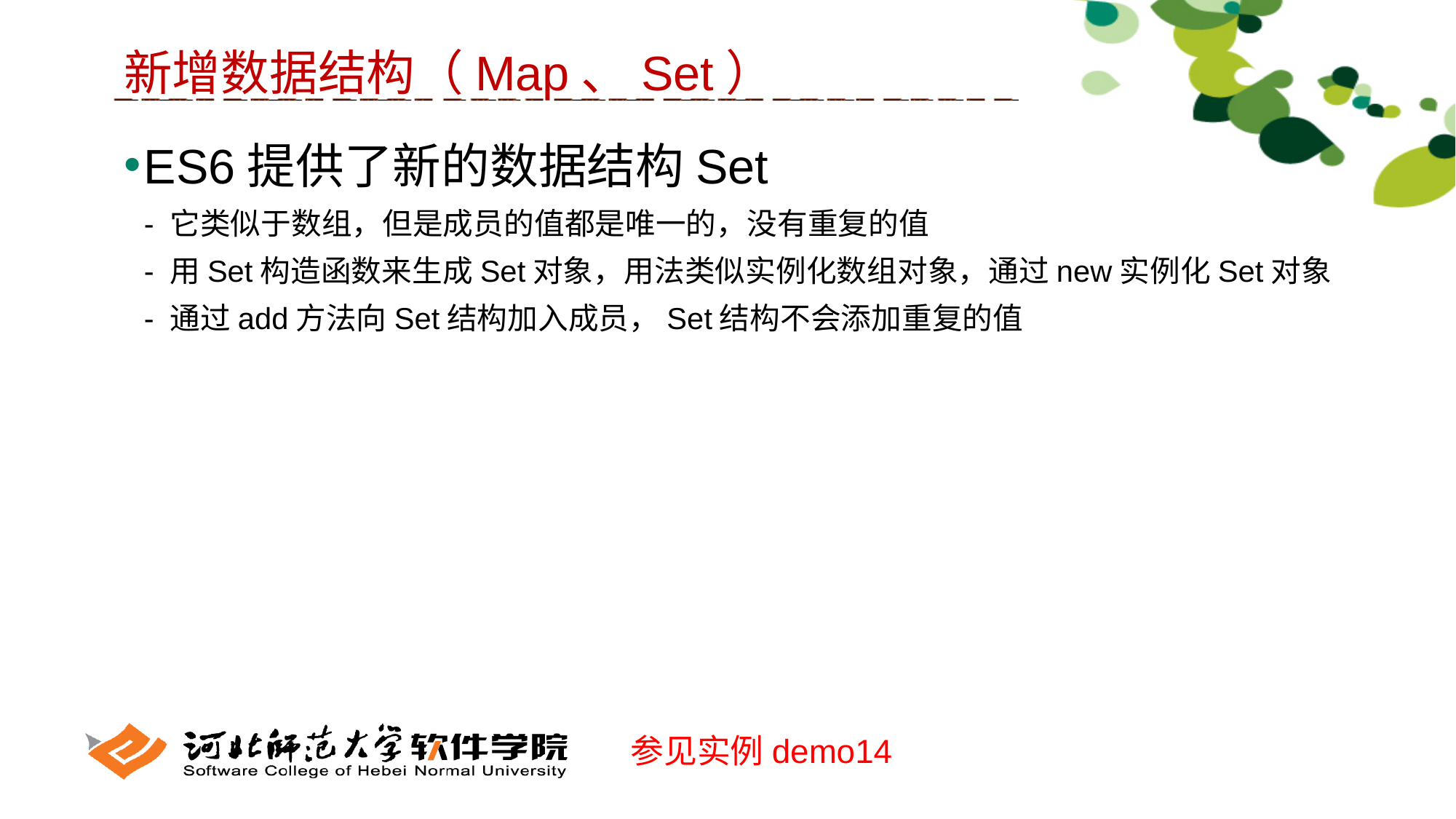

新增数据结构（Map、Set）
ES6提供了新的数据结构Set
- 它类似于数组，但是成员的值都是唯一的，没有重复的值
- 用Set构造函数来生成Set对象，用法类似实例化数组对象，通过new实例化Set对象
- 通过add方法向Set结构加入成员，Set结构不会添加重复的值

参见实例demo14